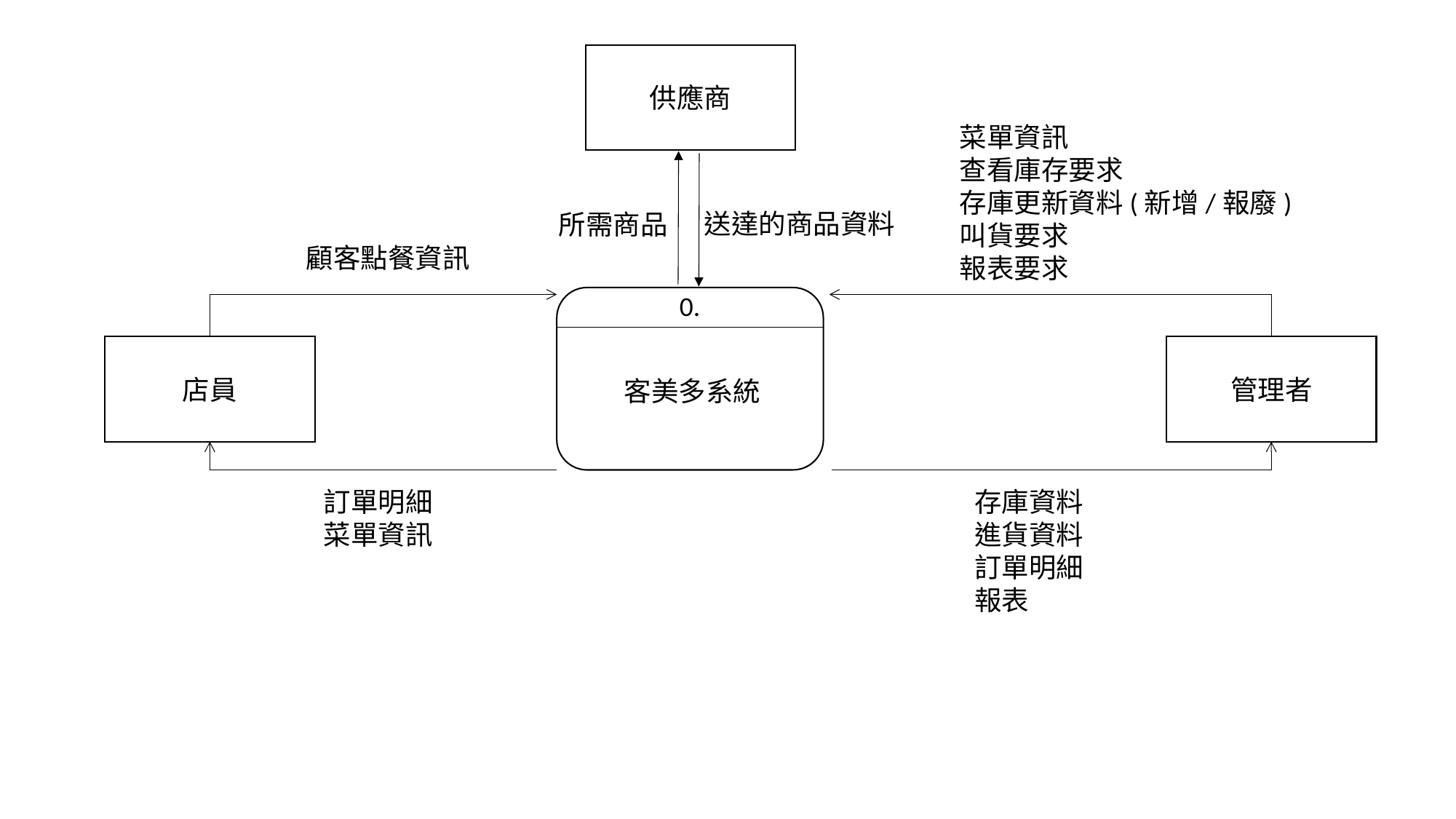

供應商
菜單資訊
查看庫存要求
存庫更新資料(新增/報廢)
叫貨要求
報表要求

送達的商品資料
所需商品
顧客點餐資訊
0.

店員
管理者
客美多系統
存庫資料
進貨資料
訂單明細
報表

訂單明細
菜單資訊